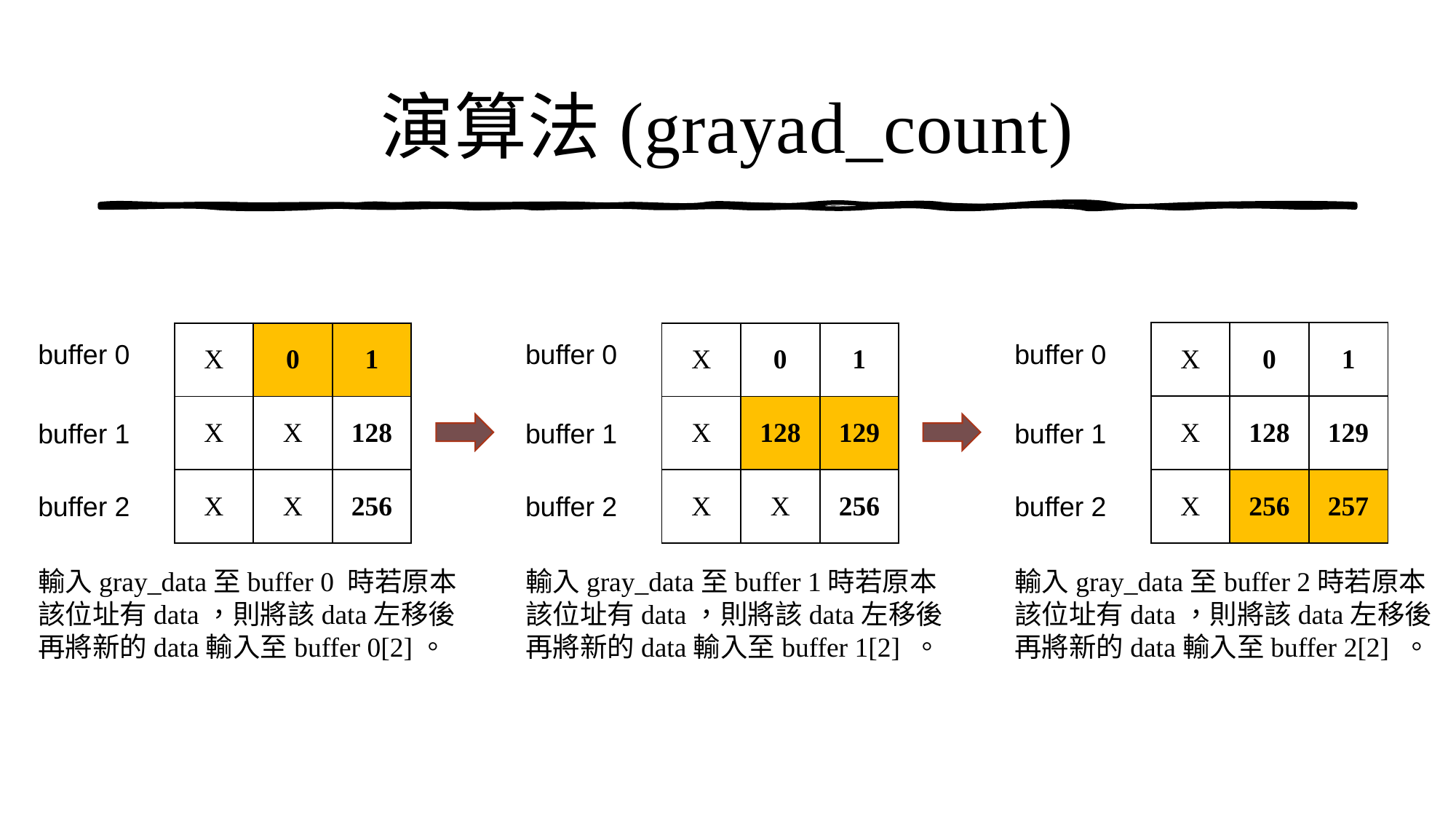

# 演算法(grayad_count)
| X | 0 | 1 |
| --- | --- | --- |
| X | 128 | 129 |
| X | 256 | 257 |
| X | 0 | 1 |
| --- | --- | --- |
| X | X | 128 |
| X | X | 256 |
| X | 0 | 1 |
| --- | --- | --- |
| X | 128 | 129 |
| X | X | 256 |
buffer 0
buffer 0
buffer 0
buffer 1
buffer 1
buffer 1

buffer 2
buffer 2
buffer 2
輸入gray_data至buffer 0 時若原本該位址有data，則將該data左移後再將新的data輸入至buffer 0[2]。

輸入gray_data至buffer 2時若原本該位址有data，則將該data左移後再將新的data輸入至buffer 2[2] 。
輸入gray_data至buffer 1時若原本該位址有data，則將該data左移後再將新的data輸入至buffer 1[2] 。